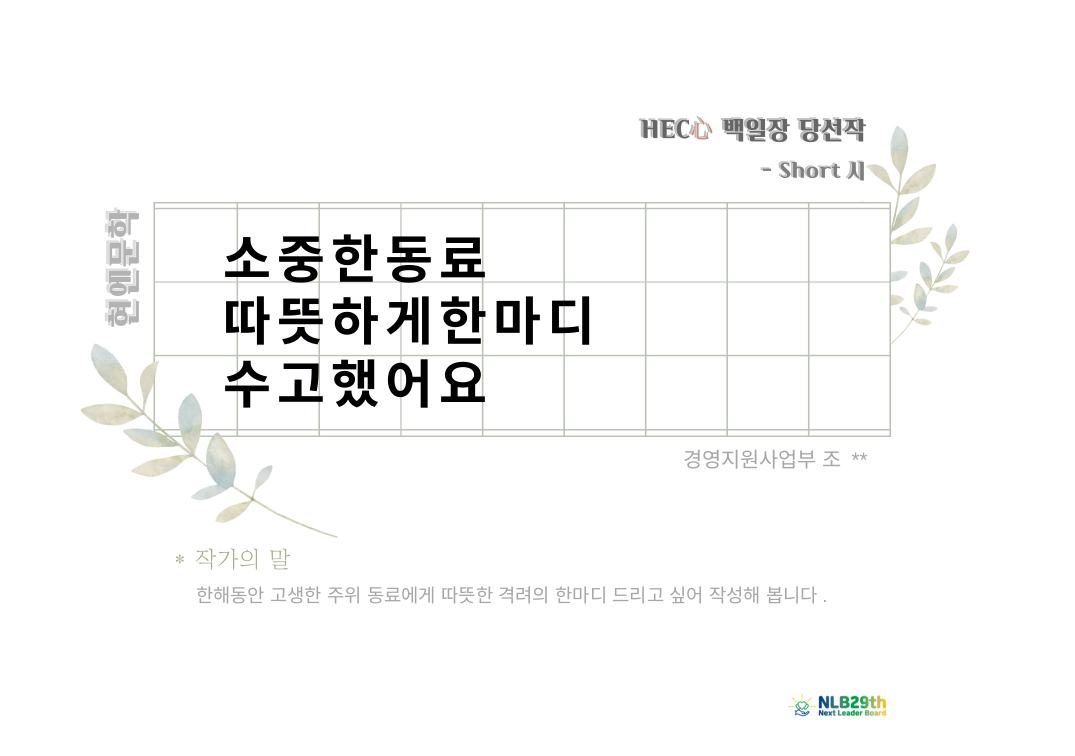

소중한동료
따뜻하게한마디
수고했어요
경영지원사업부 조 **
한해동안 고생한 주위 동료에게 따뜻한 격려의 한마디 드리고 싶어 작성해 봅니다.